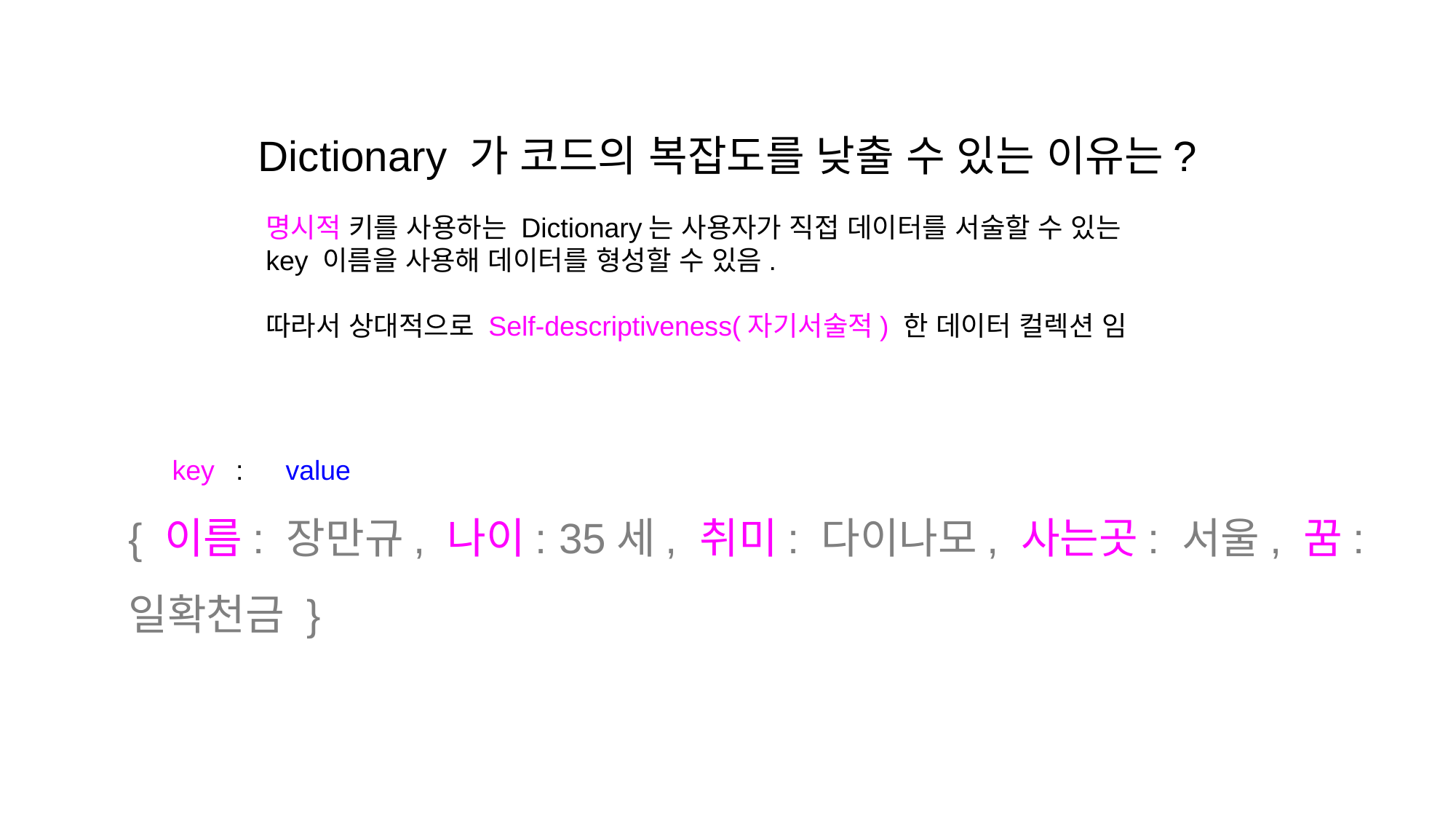

Dictionary 가 코드의 복잡도를 낮출 수 있는 이유는?
명시적 키를 사용하는 Dictionary는 사용자가 직접 데이터를 서술할 수 있는
key 이름을 사용해 데이터를 형성할 수 있음.

따라서 상대적으로 Self-descriptiveness(자기서술적) 한 데이터 컬렉션 임
key
:
value
{ 이름: 장만규, 나이: 35세, 취미: 다이나모, 사는곳: 서울, 꿈: 일확천금 }